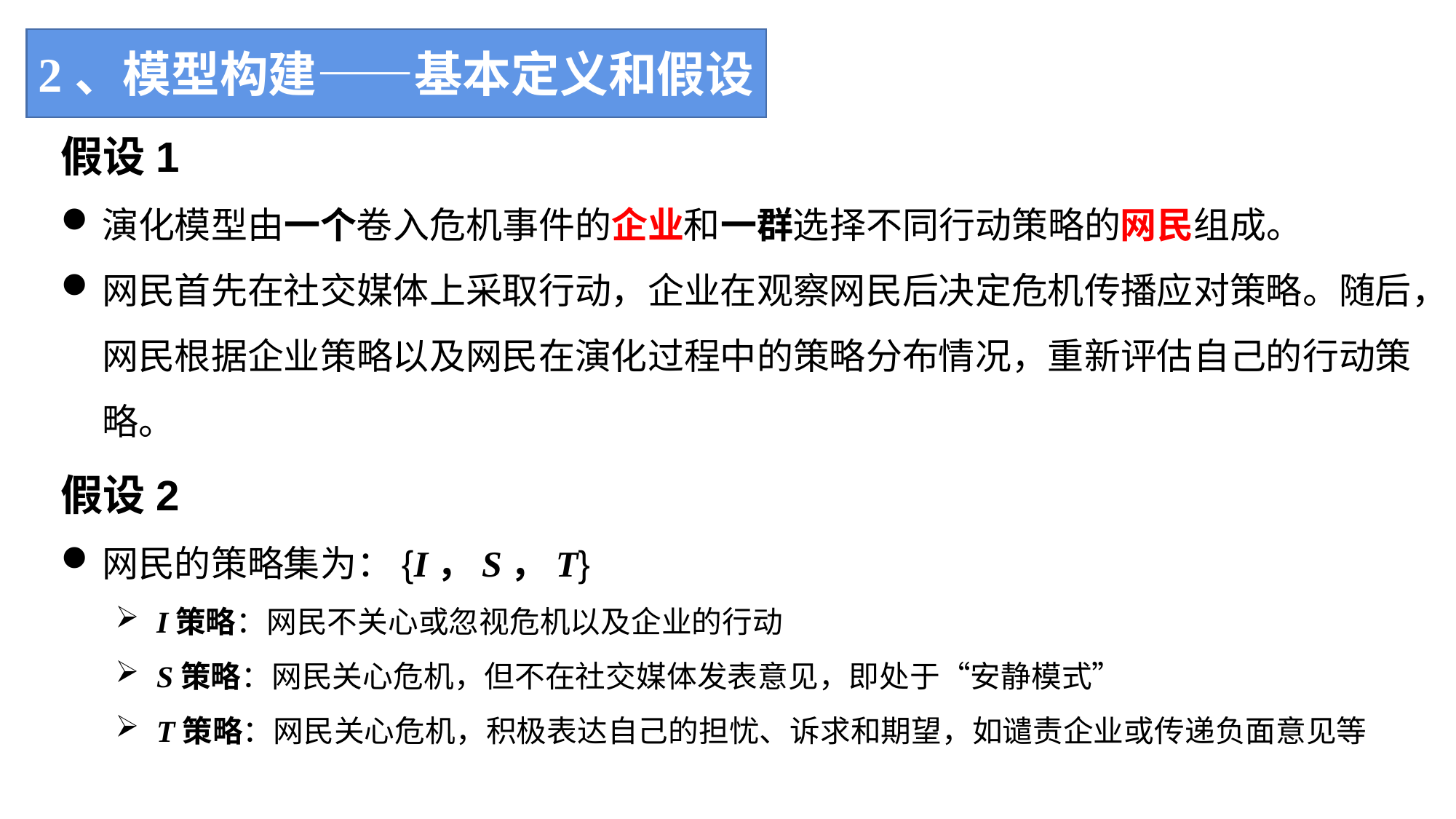

2、模型构建——基本定义和假设
假设1
演化模型由一个卷入危机事件的企业和一群选择不同行动策略的网民组成。
网民首先在社交媒体上采取行动，企业在观察网民后决定危机传播应对策略。随后，网民根据企业策略以及网民在演化过程中的策略分布情况，重新评估自己的行动策略。
假设2
网民的策略集为：{I，S，T}
I策略：网民不关心或忽视危机以及企业的行动
S策略：网民关心危机，但不在社交媒体发表意见，即处于“安静模式”
T策略：网民关心危机，积极表达自己的担忧、诉求和期望，如谴责企业或传递负面意见等
6